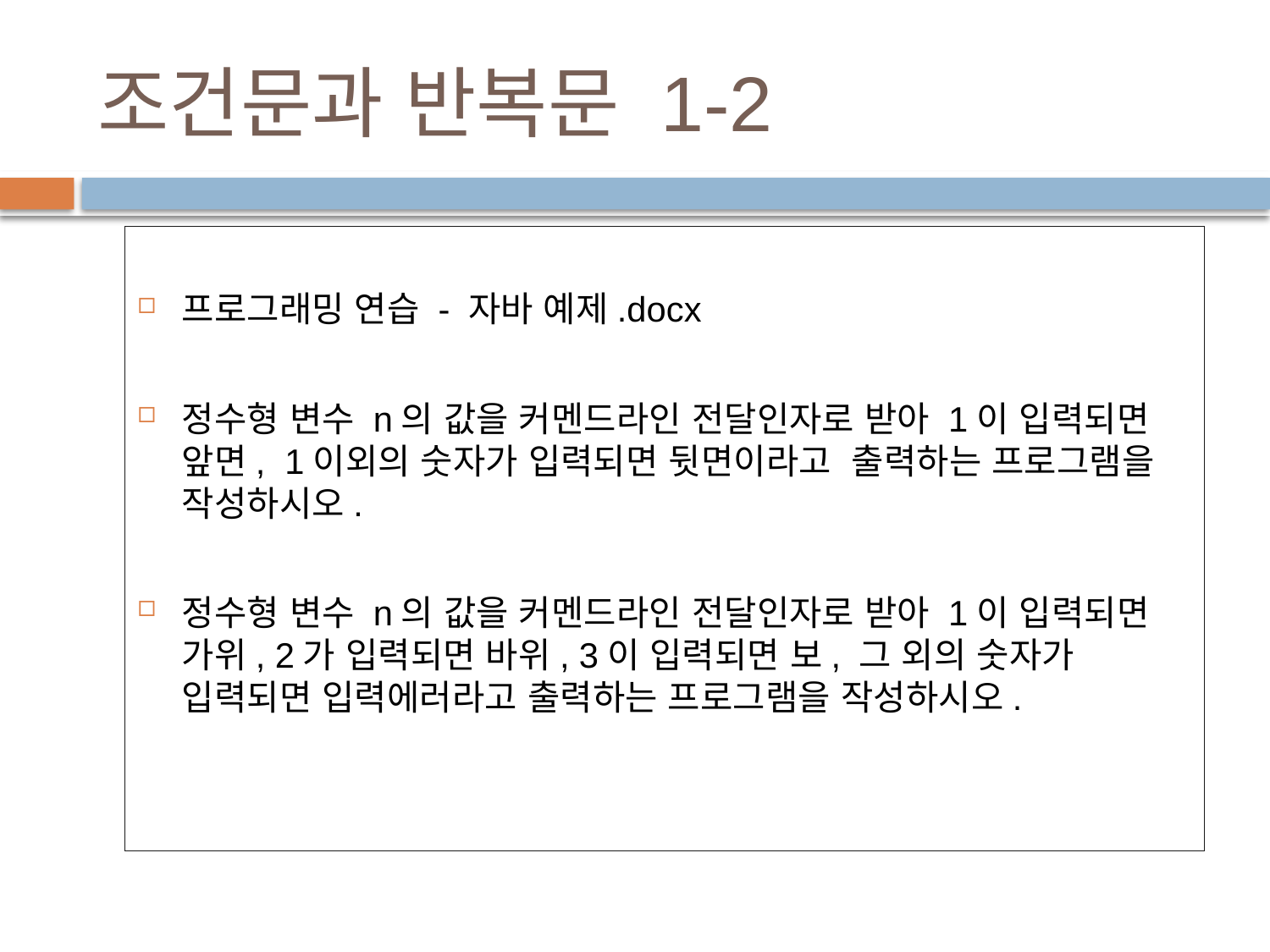

# 조건문과 반복문 1-2

프로그래밍 연습 - 자바 예제.docx

정수형 변수 n의 값을 커멘드라인 전달인자로 받아 1이 입력되면 앞면,  1이외의 숫자가 입력되면 뒷면이라고  출력하는 프로그램을 작성하시오.

정수형 변수 n의 값을 커멘드라인 전달인자로 받아 1이 입력되면 가위, 2가 입력되면 바위, 3이 입력되면 보, 그 외의 숫자가 입력되면 입력에러라고 출력하는 프로그램을 작성하시오.